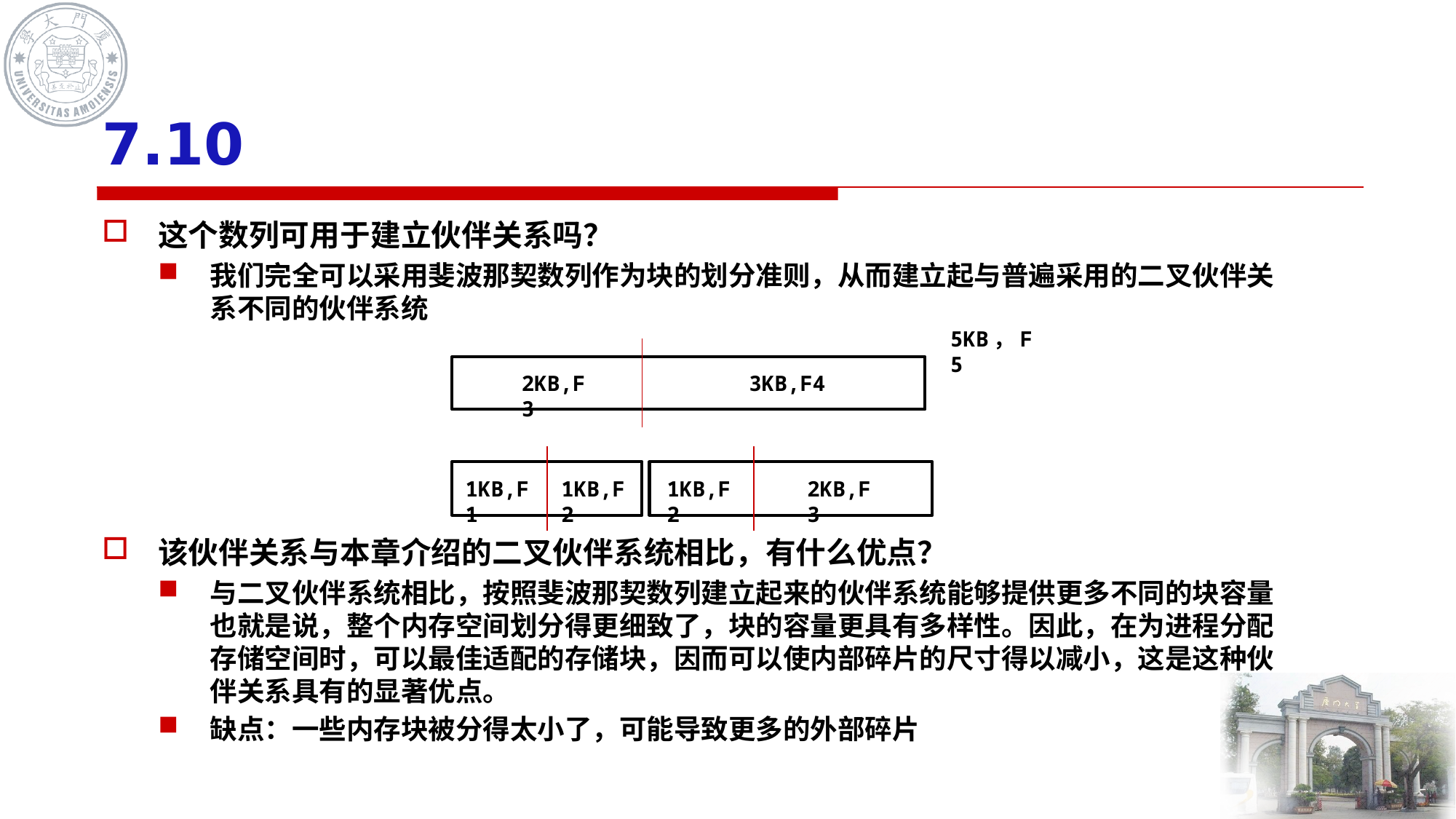

# 7.10
这个数列可用于建立伙伴关系吗？
我们完全可以采用斐波那契数列作为块的划分准则，从而建立起与普遍采用的二叉伙伴关系不同的伙伴系统

该伙伴关系与本章介绍的二叉伙伴系统相比，有什么优点？
与二叉伙伴系统相比，按照斐波那契数列建立起来的伙伴系统能够提供更多不同的块容量也就是说，整个内存空间划分得更细致了，块的容量更具有多样性。因此，在为进程分配存储空间时，可以最佳适配的存储块，因而可以使内部碎片的尺寸得以减小，这是这种伙伴关系具有的显著优点。
缺点：一些内存块被分得太小了，可能导致更多的外部碎片

5KB，F5

2KB,F3
3KB,F4

1KB,F1
1KB,F2
1KB,F2
2KB,F3